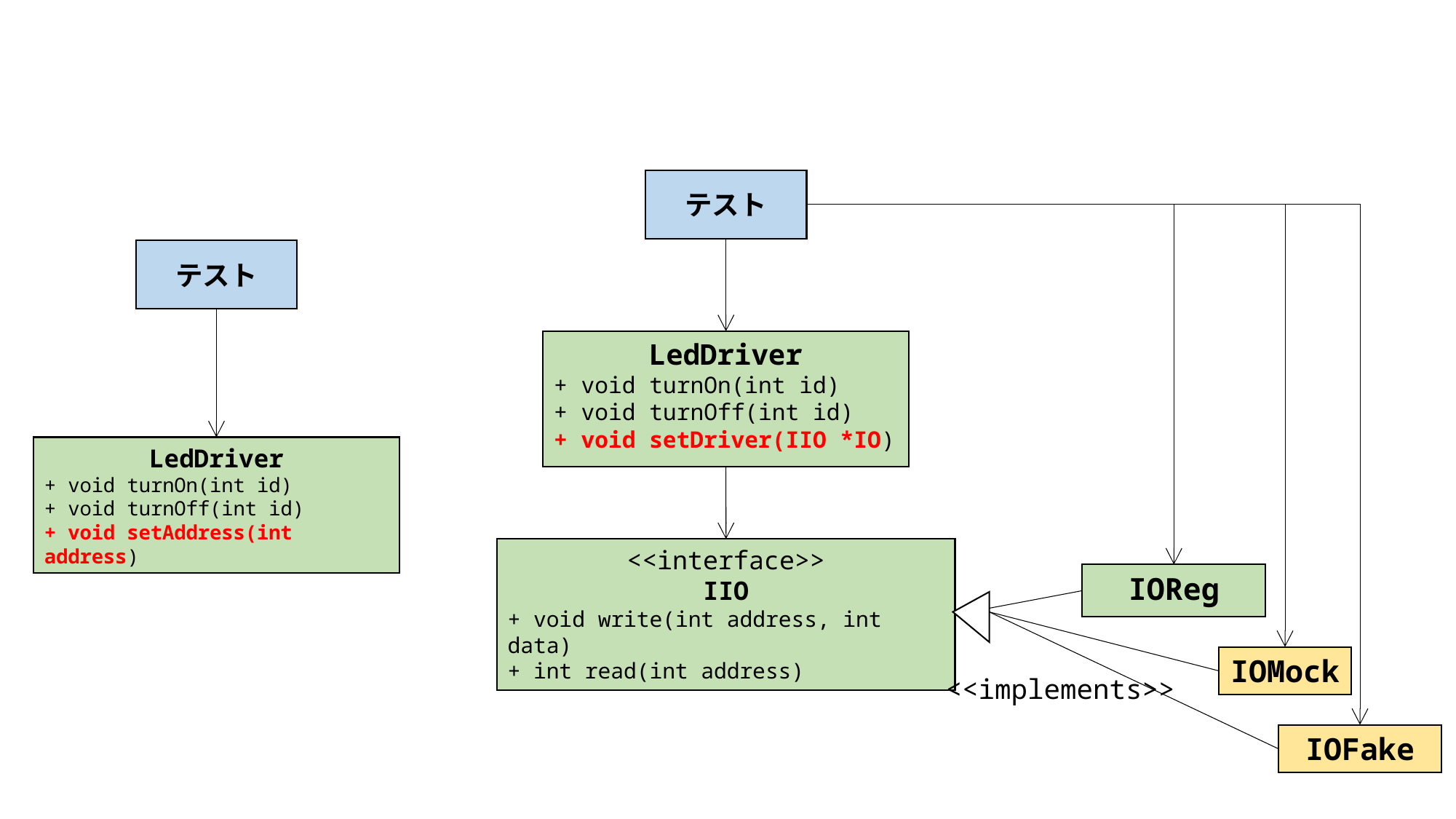

テスト
テスト
LedDriver
+ void turnOn(int id)
+ void turnOff(int id)
+ void setDriver(IIO *IO)

LedDriver
+ void turnOn(int id)
+ void turnOff(int id)
+ void setAddress(int address)
<<interface>>
IIO
+ void write(int address, int data)
+ int read(int address)
IOReg

IOMock
<<implements>>
IOFake